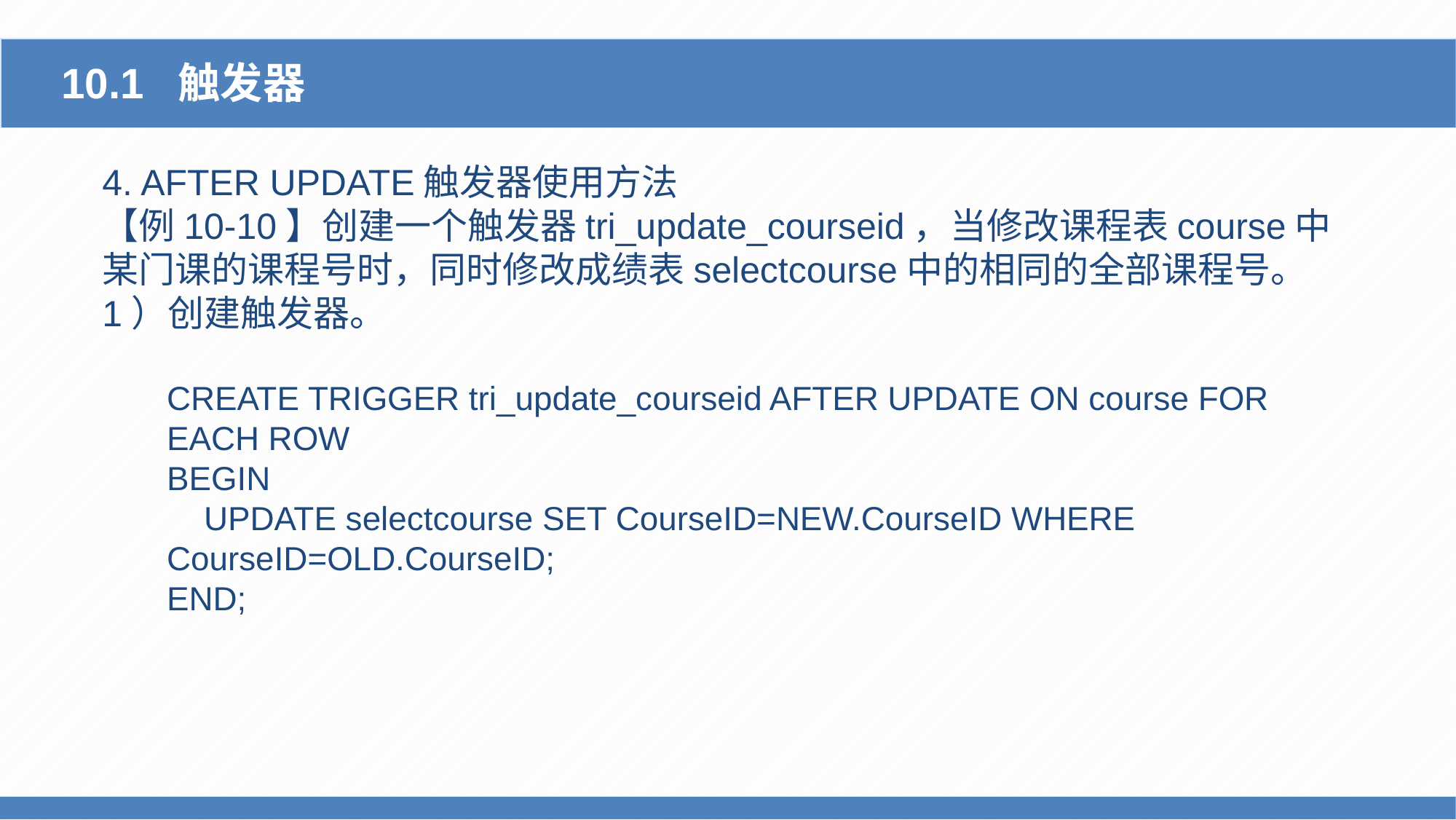

10.1  触发器
4. AFTER UPDATE触发器使用方法
【例10-10】创建一个触发器tri_update_courseid，当修改课程表course中某门课的课程号时，同时修改成绩表selectcourse中的相同的全部课程号。
1）创建触发器。

CREATE TRIGGER tri_update_courseid AFTER UPDATE ON course FOR EACH ROW
BEGIN
    UPDATE selectcourse SET CourseID=NEW.CourseID WHERE CourseID=OLD.CourseID;
END;